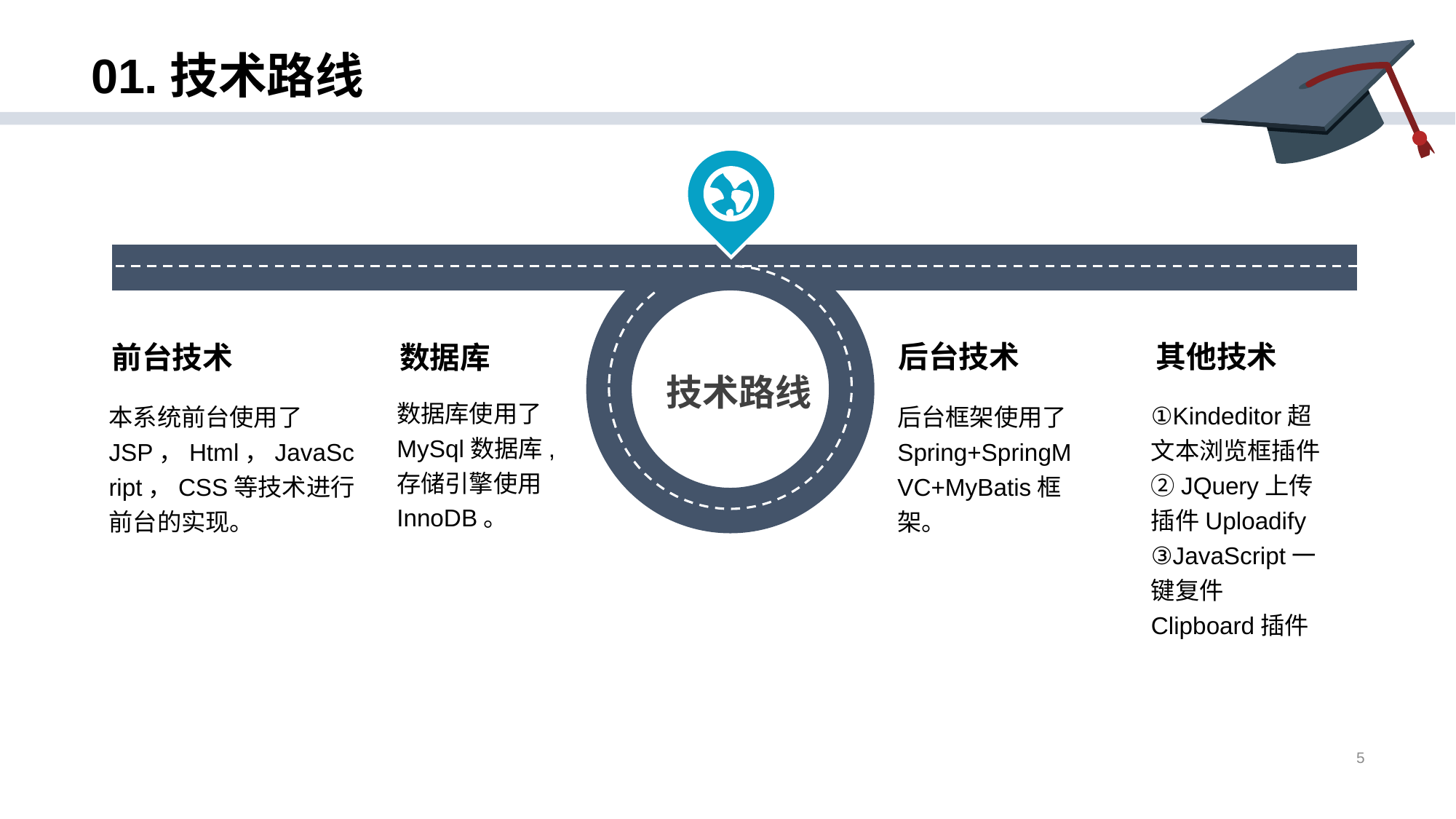

# 01.技术路线

后台技术
其他技术
前台技术
数据库
技术路线
数据库使用了MySql数据库,存储引擎使用InnoDB。
①Kindeditor超文本浏览框插件②JQuery上传插件Uploadify
③JavaScript一键复件Clipboard插件
本系统前台使用了JSP，Html，JavaScript，CSS等技术进行前台的实现。
后台框架使用了Spring+SpringMVC+MyBatis框架。
5